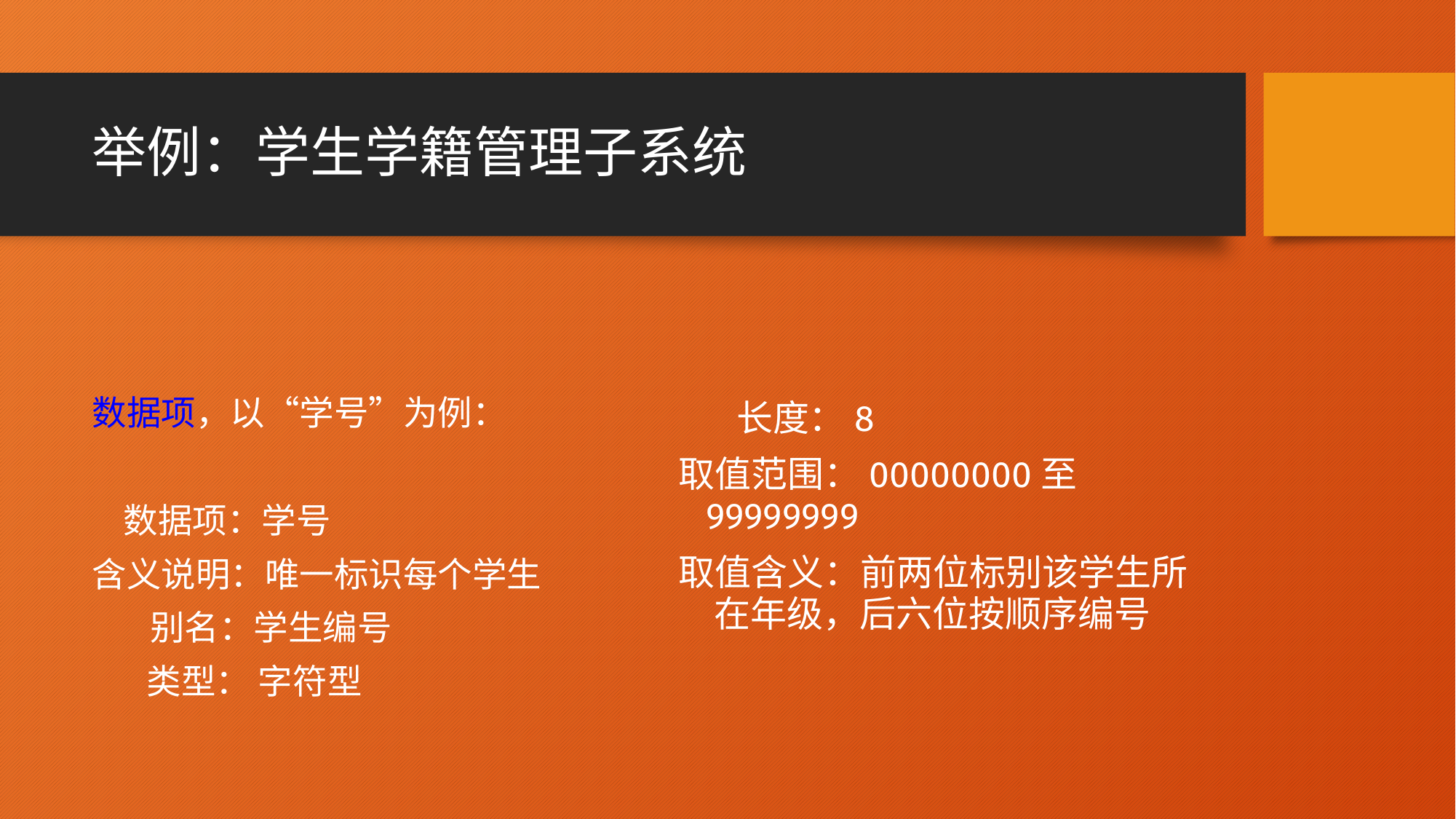

# 举例：学生学籍管理子系统

数据项，以“学号”为例：

   数据项：学号
含义说明：唯一标识每个学生
　   别名：学生编号
      类型： 字符型

      长度：8
取值范围：00000000至99999999
取值含义：前两位标别该学生所     在年级，后六位按顺序编号